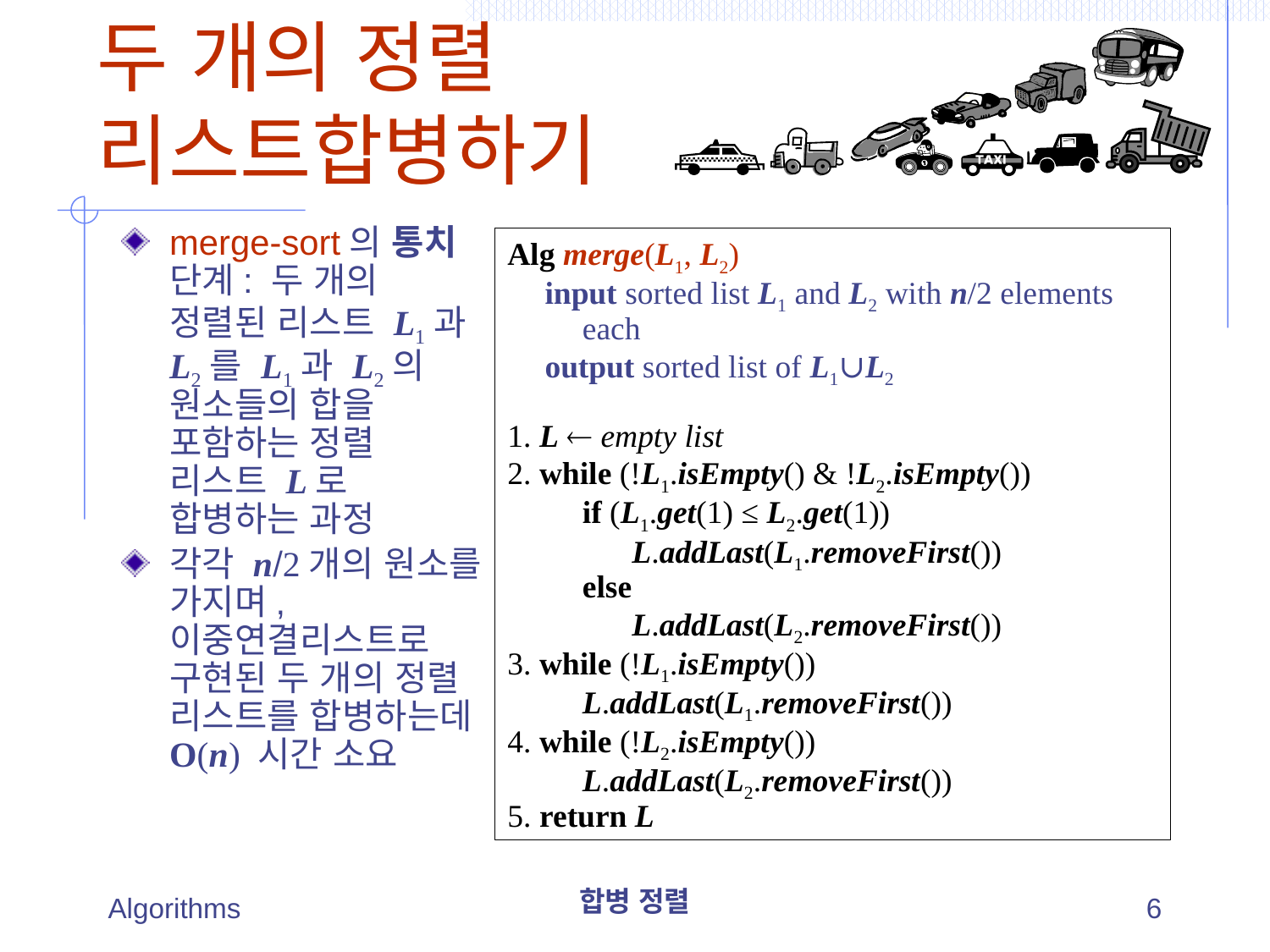

# 두 개의 정렬 리스트합병하기
merge-sort의 통치 단계: 두 개의 정렬된 리스트 L1과 L2를 L1과 L2의 원소들의 합을 포함하는 정렬 리스트 L로 합병하는 과정
각각 n/2개의 원소를 가지며, 이중연결리스트로 구현된 두 개의 정렬 리스트를 합병하는데 O(n) 시간 소요
Alg merge(L1, L2)
	input sorted list L1 and L2 with n/2 elements 			each
	output sorted list of L1∪L2

1. L ← empty list
2. while (!L1.isEmpty() & !L2.isEmpty())
		if (L1.get(1) ≤ L2.get(1))
			L.addLast(L1.removeFirst())
		else
			L.addLast(L2.removeFirst())
3. while (!L1.isEmpty())
		L.addLast(L1.removeFirst())
4. while (!L2.isEmpty())
		L.addLast(L2.removeFirst())
5. return L
Algorithms
합병 정렬
6